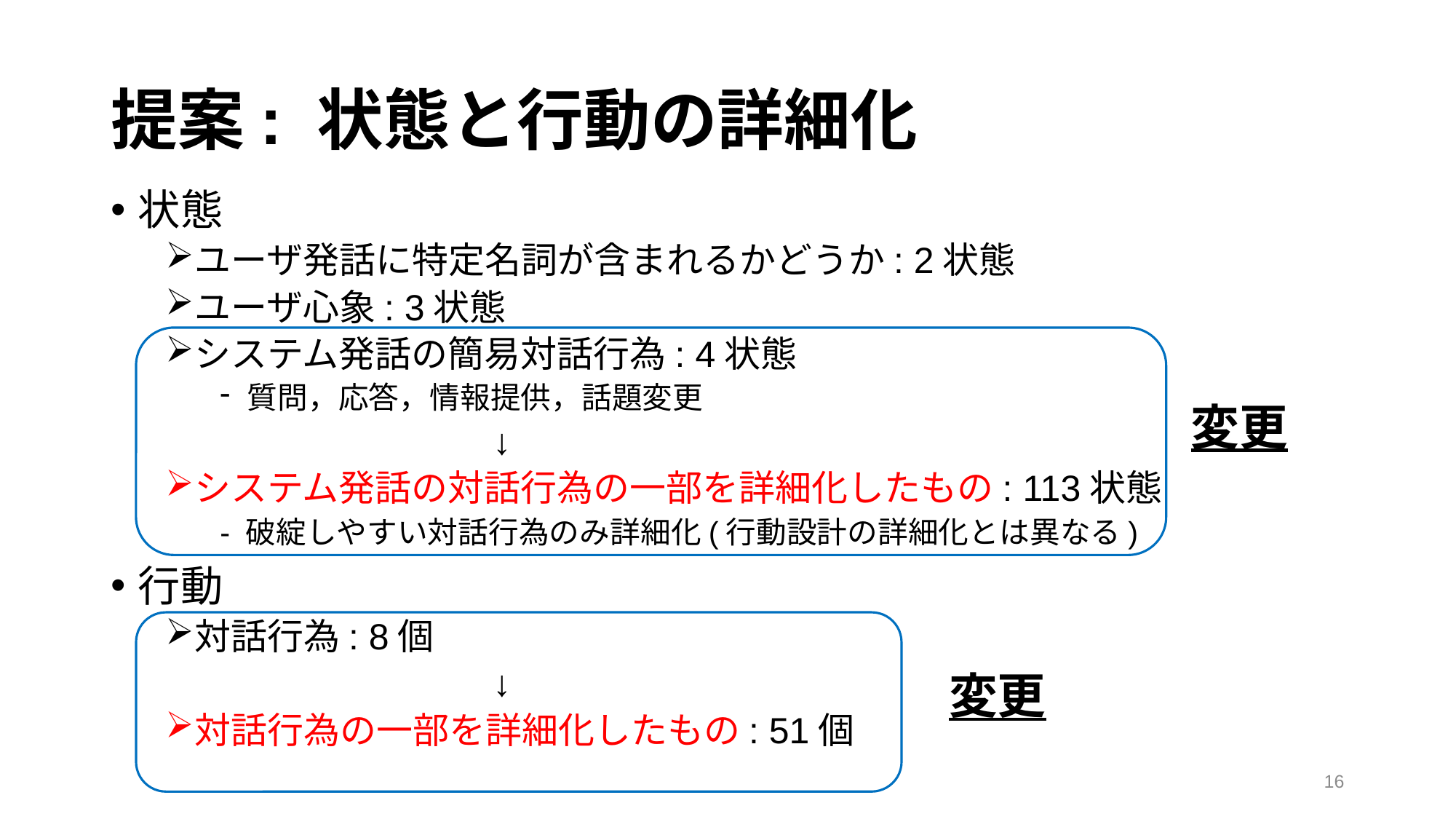

# 提案: 状態と行動の詳細化
状態
ユーザ発話に特定名詞が含まれるかどうか: 2状態
ユーザ心象: 3状態
システム発話の簡易対話行為: 4状態
質問，応答，情報提供，話題変更
			↓
システム発話の対話行為の一部を詳細化したもの: 113状態
- 破綻しやすい対話行為のみ詳細化(行動設計の詳細化とは異なる)
行動
対話行為: 8個
			↓
対話行為の一部を詳細化したもの: 51個

変更

変更
16